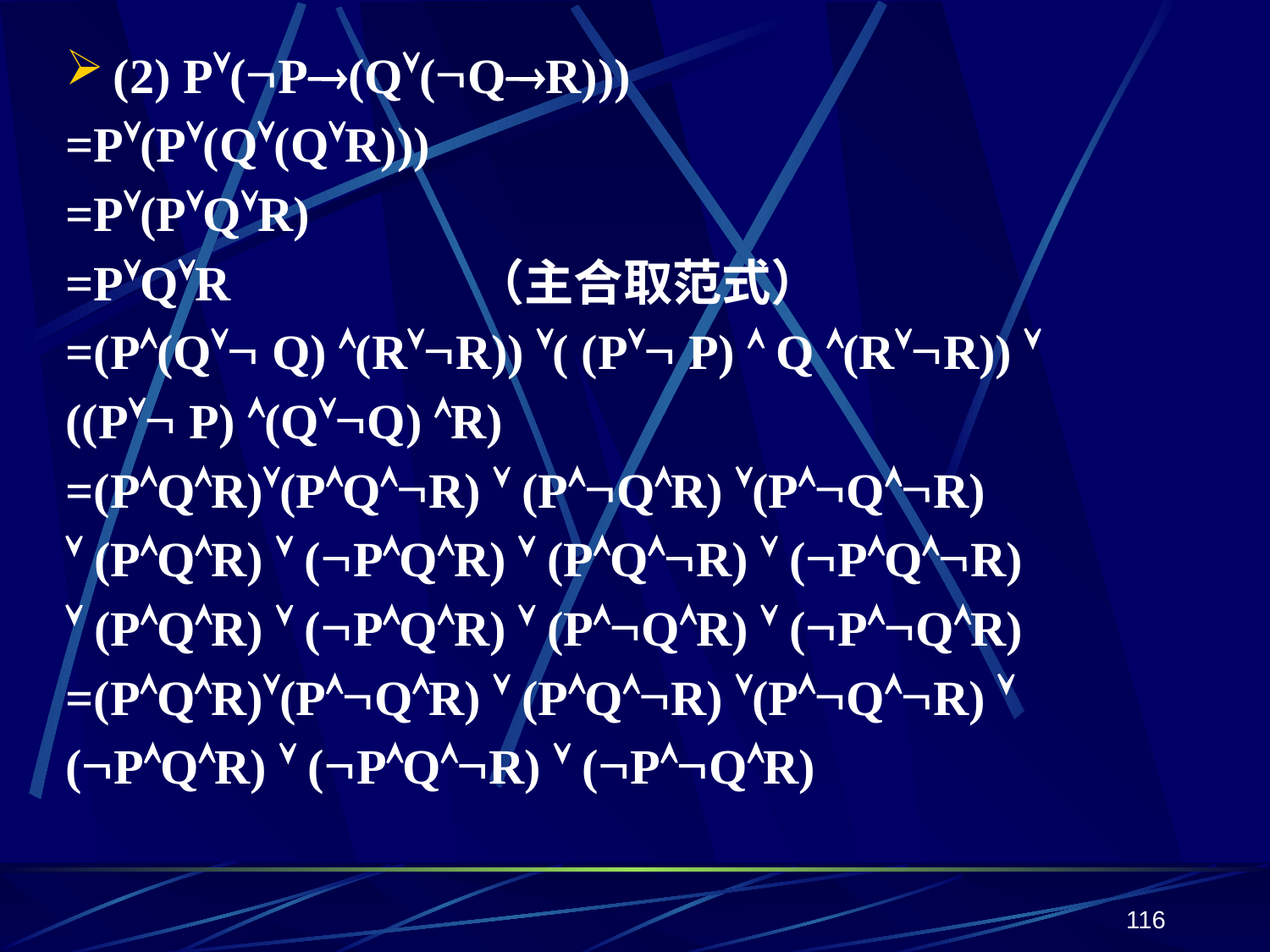

(2) P∨(¬P→(Q∨(¬Q→R)))
=P∨(P∨(Q∨(Q∨R)))
=P∨(P∨Q∨R)
=P∨Q∨R                   （主合取范式）
=(P∧(Q∨¬ Q) ∧(R∨¬R)) ∨( (P∨¬ P) ∧ Q ∧(R∨¬R)) ∨
((P∨¬ P) ∧(Q∨¬Q) ∧R)
=(P∧Q∧R)∨(P∧Q∧¬R) ∨ (P∧¬Q∧R) ∨(P∧¬Q∧¬R)
∨ (P∧Q∧R) ∨ (¬P∧Q∧R) ∨ (P∧Q∧¬R) ∨ (¬P∧Q∧¬R)
∨ (P∧Q∧R) ∨ (¬P∧Q∧R) ∨ (P∧¬Q∧R) ∨ (¬P∧¬Q∧R)
=(P∧Q∧R)∨(P∧¬Q∧R) ∨ (P∧Q∧¬R) ∨(P∧¬Q∧¬R) ∨
(¬P∧Q∧R) ∨ (¬P∧Q∧¬R) ∨ (¬P∧¬Q∧R)

116